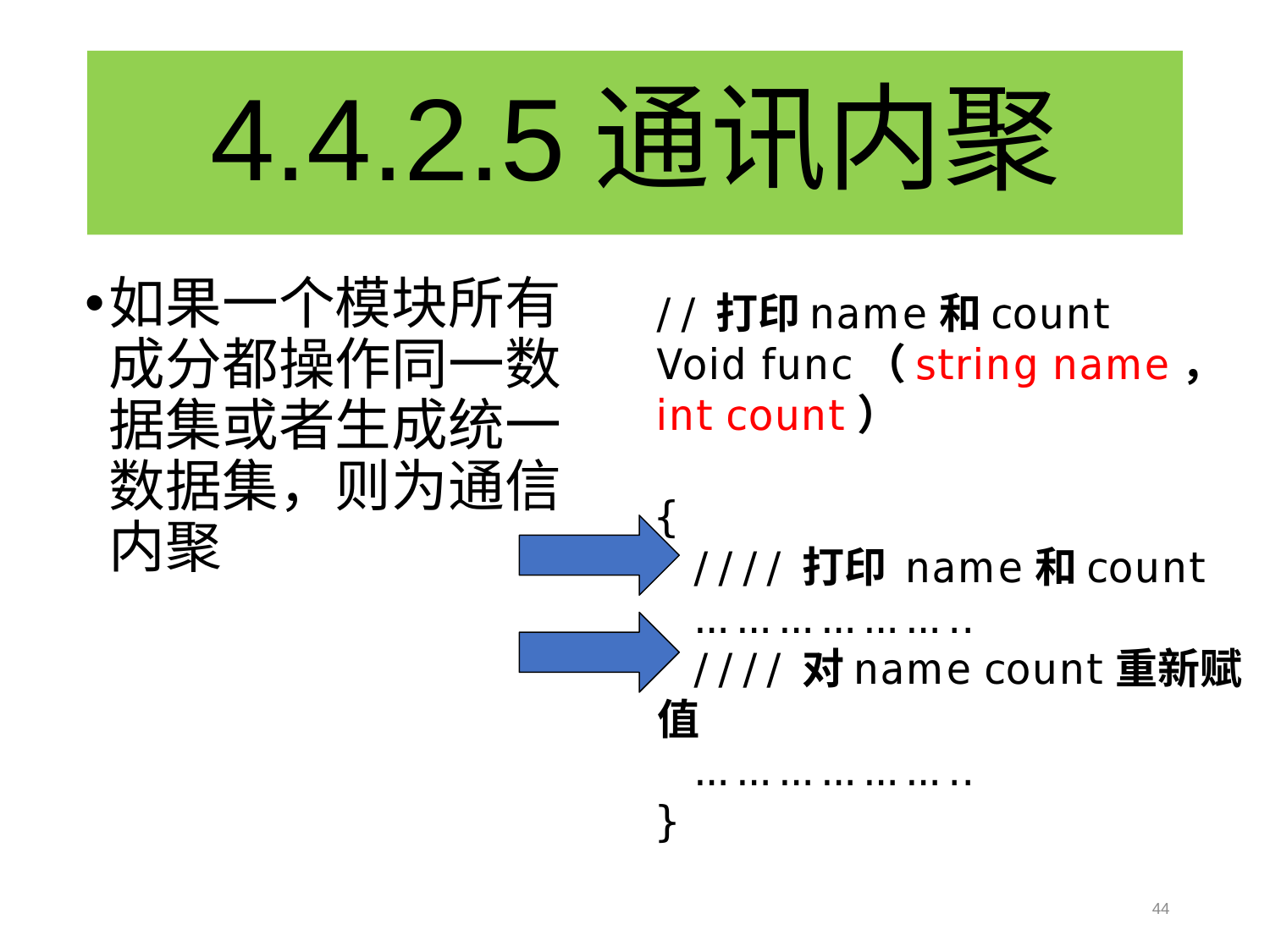

# 4.4.2.5通讯内聚
如果一个模块所有成分都操作同一数据集或者生成统一数据集，则为通信内聚

//打印name和count
Void func（string name， int count）

{
   ////打印 name和count
   ………………..
   ////对name count重新赋值
   ………………..
}

44